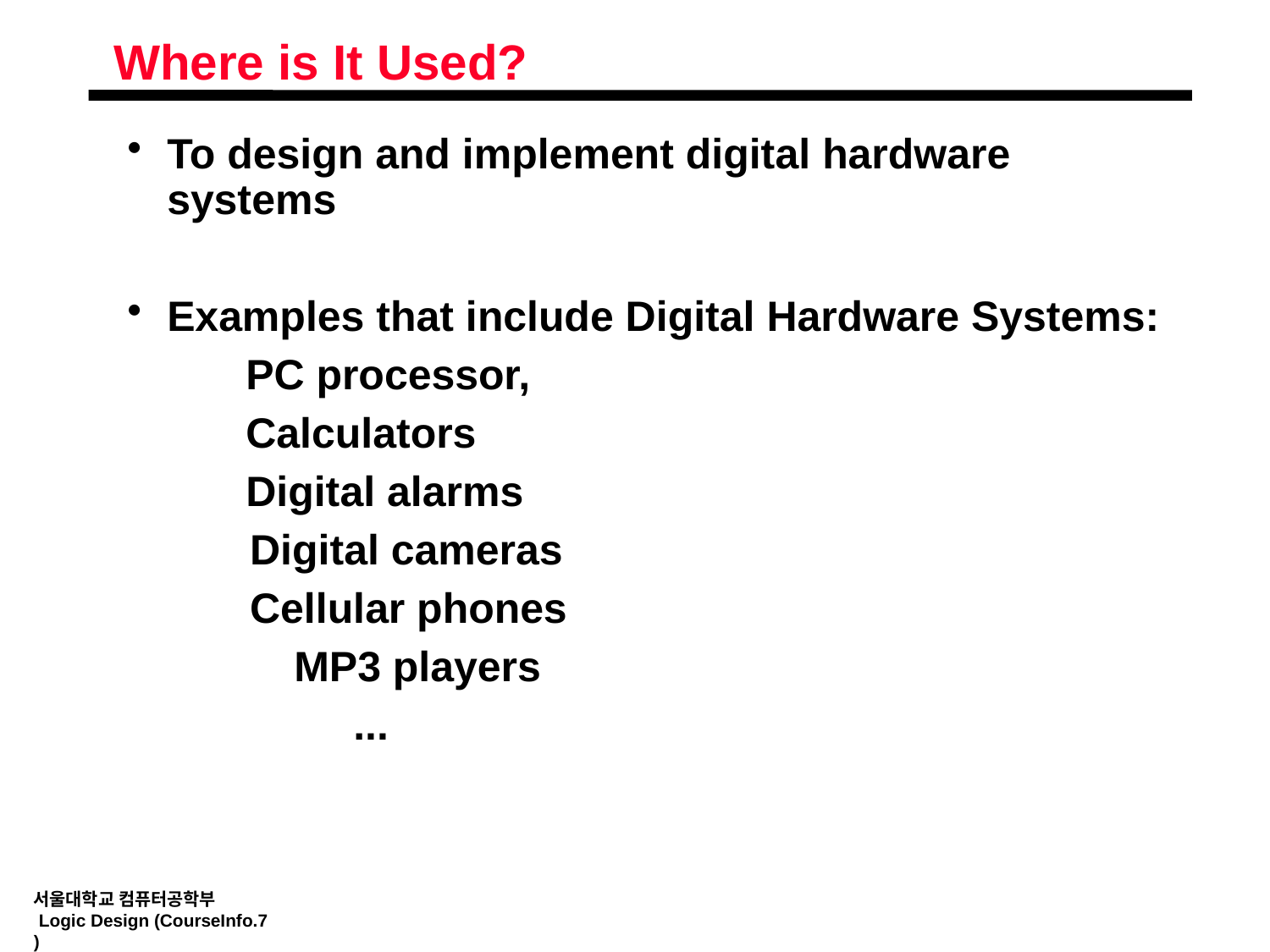

Where is It Used?
To design and implement digital hardware systems

Examples that include Digital Hardware Systems:
          PC processor,
          Calculators
          Digital alarms
	       Digital cameras
	       Cellular phones
		MP3 players
		     ...

서울대학교 컴퓨터공학부
 Logic Design (CourseInfo.7)